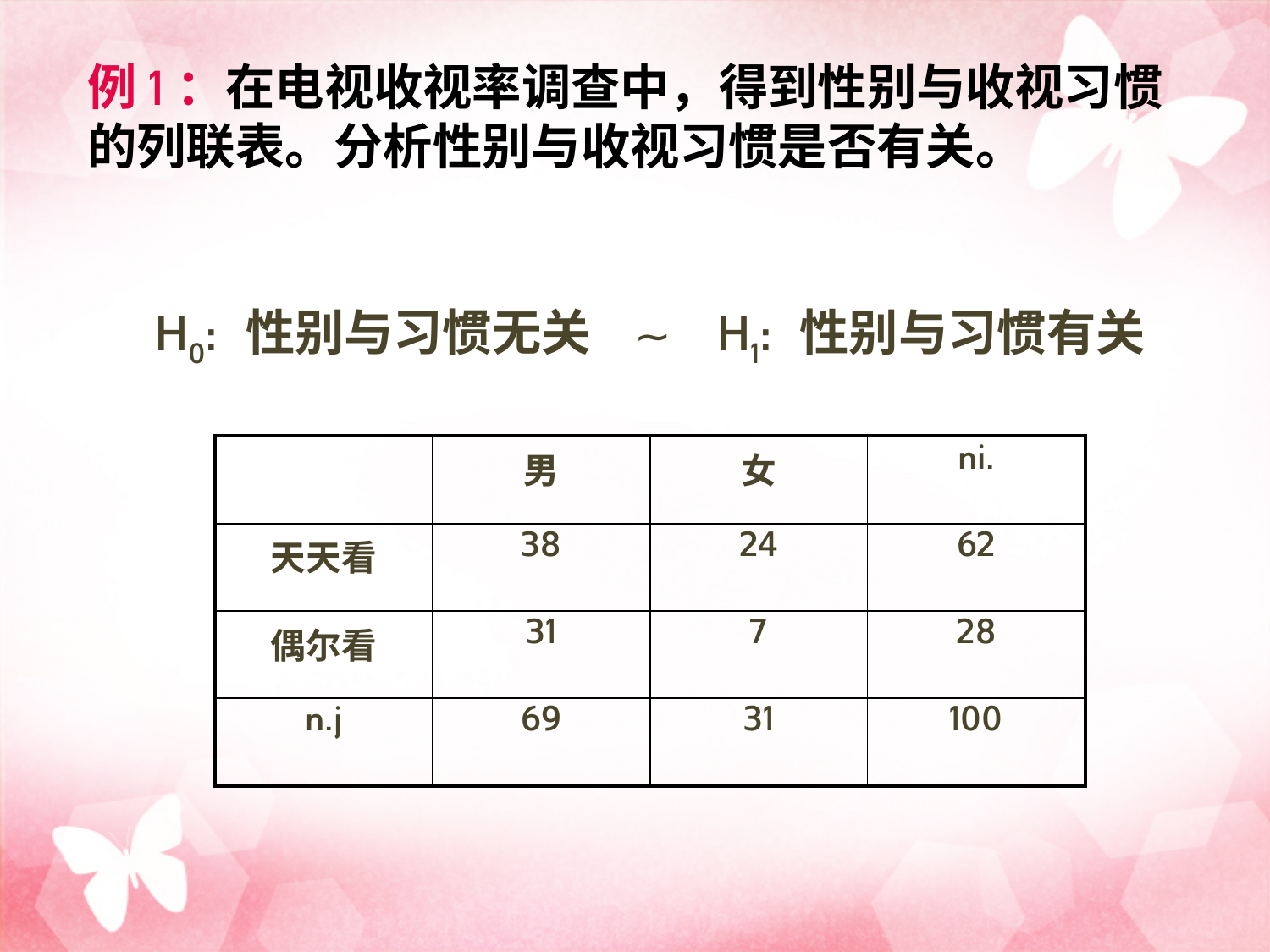

例1：在电视收视率调查中，得到性别与收视习惯的列联表。分析性别与收视习惯是否有关。
H0: 性别与习惯无关   ~   H1: 性别与习惯有关
|  | 男 | 女 | ni. |
| --- | --- | --- | --- |
| 天天看 | 38 | 24 | 62 |
| 偶尔看 | 31 | 7 | 28 |
| n.j | 69 | 31 | 100 |